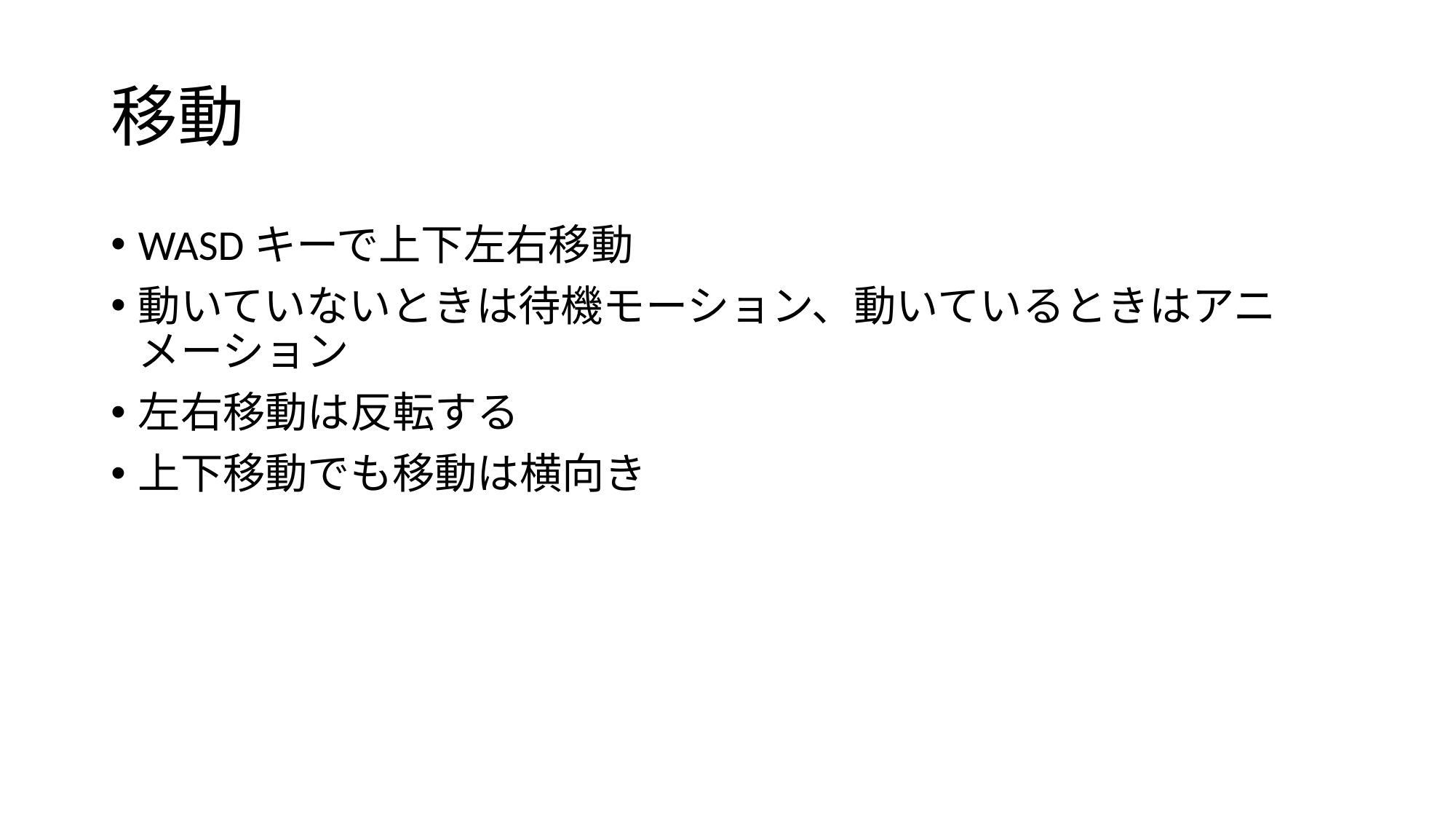

# 移動
WASDキーで上下左右移動
動いていないときは待機モーション、動いているときはアニメーション
左右移動は反転する
上下移動でも移動は横向き